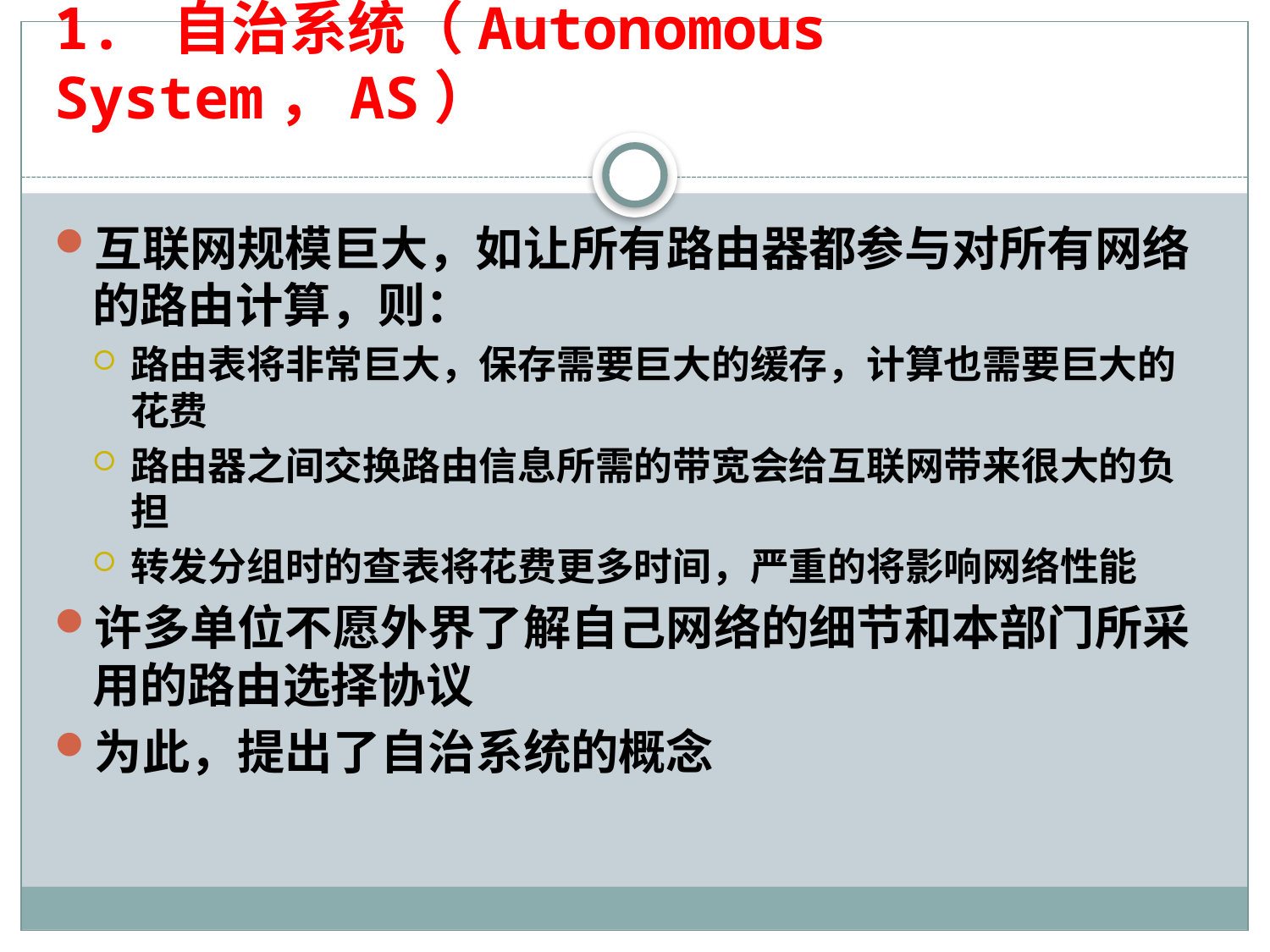

# 1. 自治系统（Autonomous System，AS）
互联网规模巨大，如让所有路由器都参与对所有网络的路由计算，则：
路由表将非常巨大，保存需要巨大的缓存，计算也需要巨大的花费
路由器之间交换路由信息所需的带宽会给互联网带来很大的负担
转发分组时的查表将花费更多时间，严重的将影响网络性能
许多单位不愿外界了解自己网络的细节和本部门所采用的路由选择协议
为此，提出了自治系统的概念